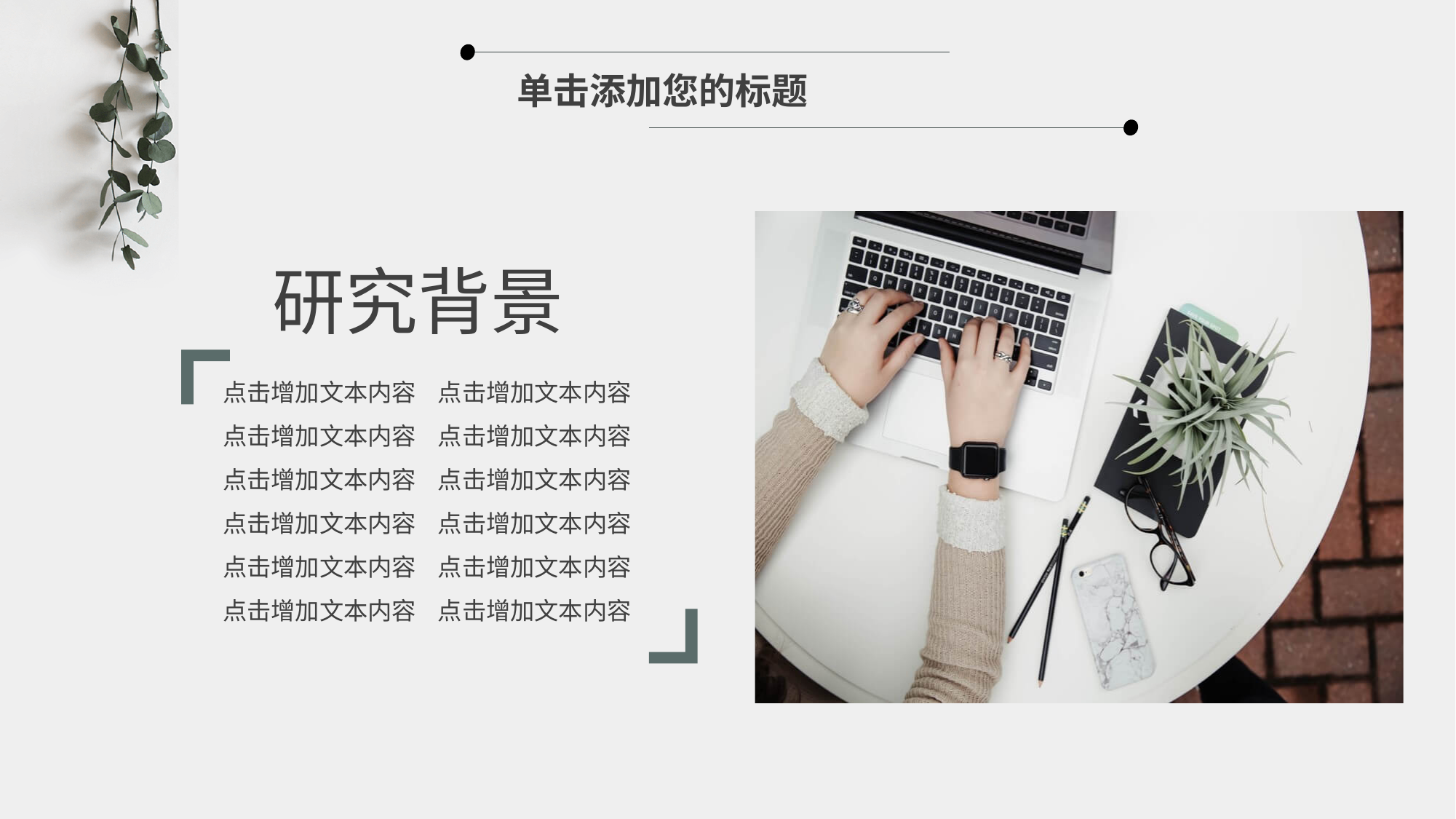

单击添加您的标题

研究背景

点击增加文本内容    点击增加文本内容
点击增加文本内容    点击增加文本内容
点击增加文本内容    点击增加文本内容
点击增加文本内容    点击增加文本内容
点击增加文本内容    点击增加文本内容
点击增加文本内容    点击增加文本内容